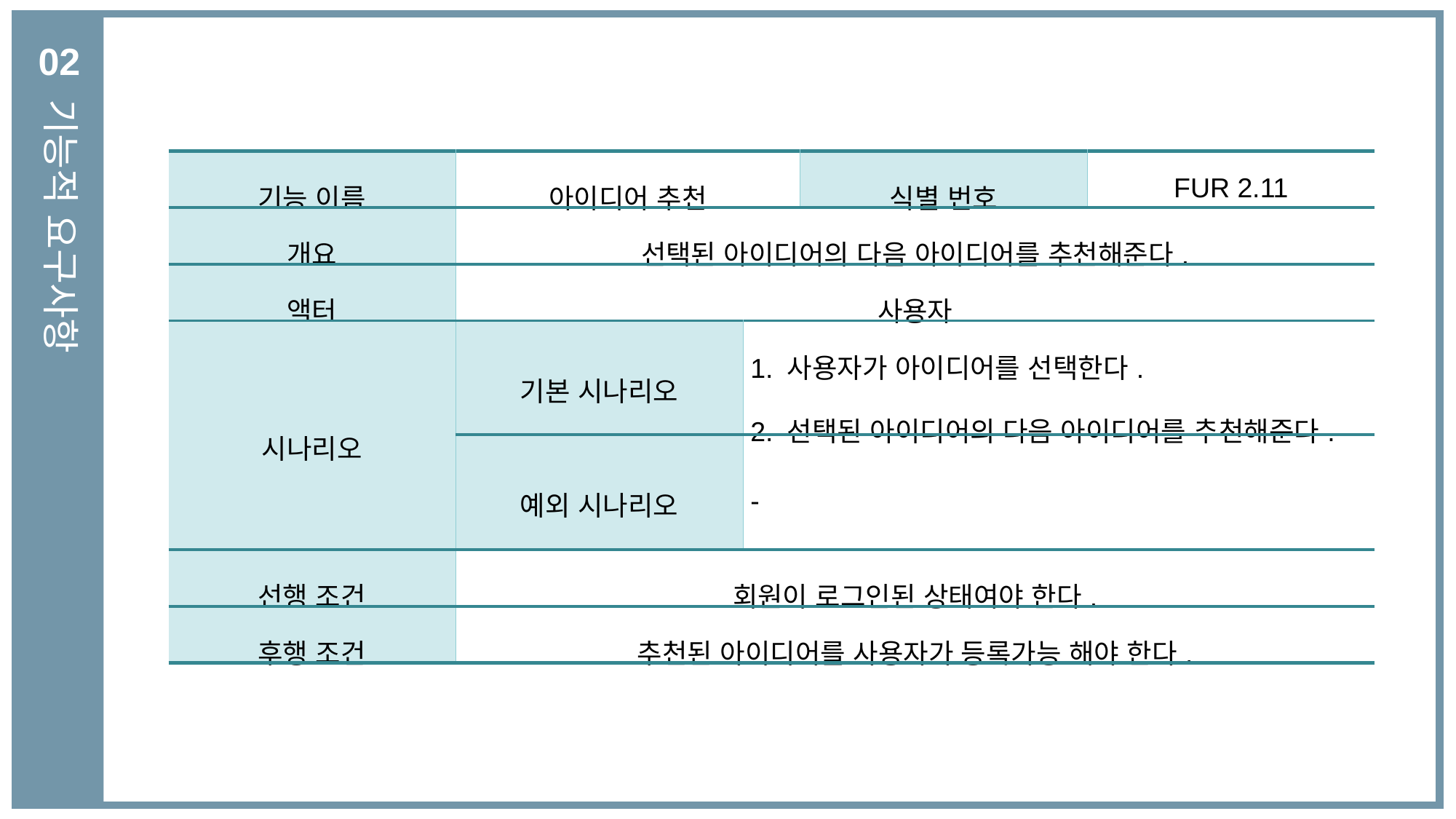

02
기능적 요구사항
| 기능 이름 | 아이디어 추천 |  | 식별 번호 | FUR 2.11 |
| --- | --- | --- | --- | --- |
| 개요 | 선택된 아이디어의 다음 아이디어를 추천해준다. |  |  |  |
| 액터 | 사용자 |  |  |  |
| 시나리오 | 기본 시나리오 | 1. 사용자가 아이디어를 선택한다. 2. 선택된 아이디어의 다음 아이디어를 추천해준다. |  |  |
|  | 예외 시나리오 | - |  |  |
| 선행 조건 | 회원이 로그인된 상태여야 한다. |  |  |  |
| 후행 조건 | 추천된 아이디어를 사용자가 등록가능 해야 한다. |  |  |  |